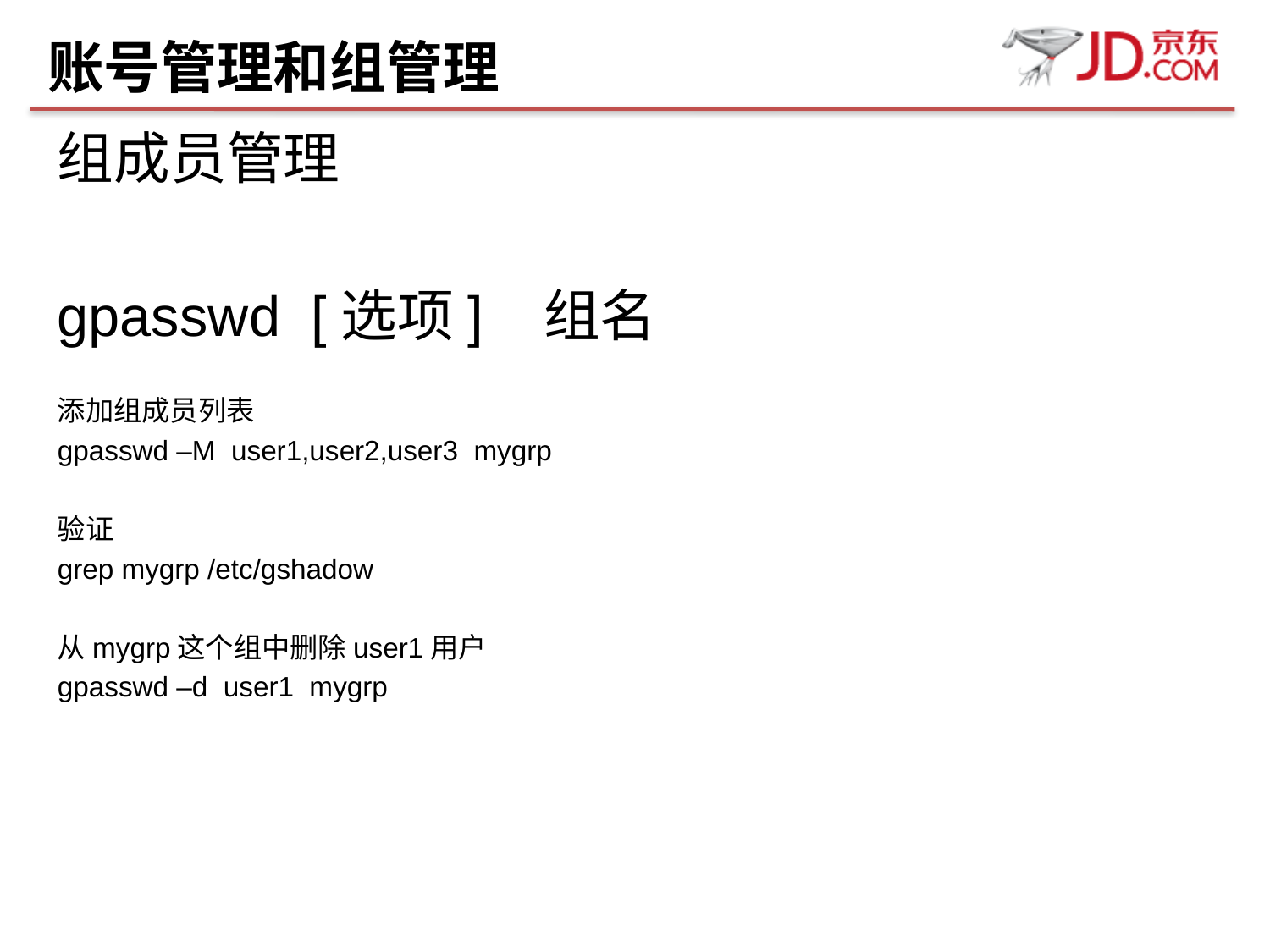

# 账号管理和组管理
组成员管理

gpasswd  [选项]   组名

添加组成员列表
gpasswd –M  user1,user2,user3  mygrp

验证
grep mygrp /etc/gshadow

从mygrp这个组中删除user1用户
gpasswd –d  user1  mygrp